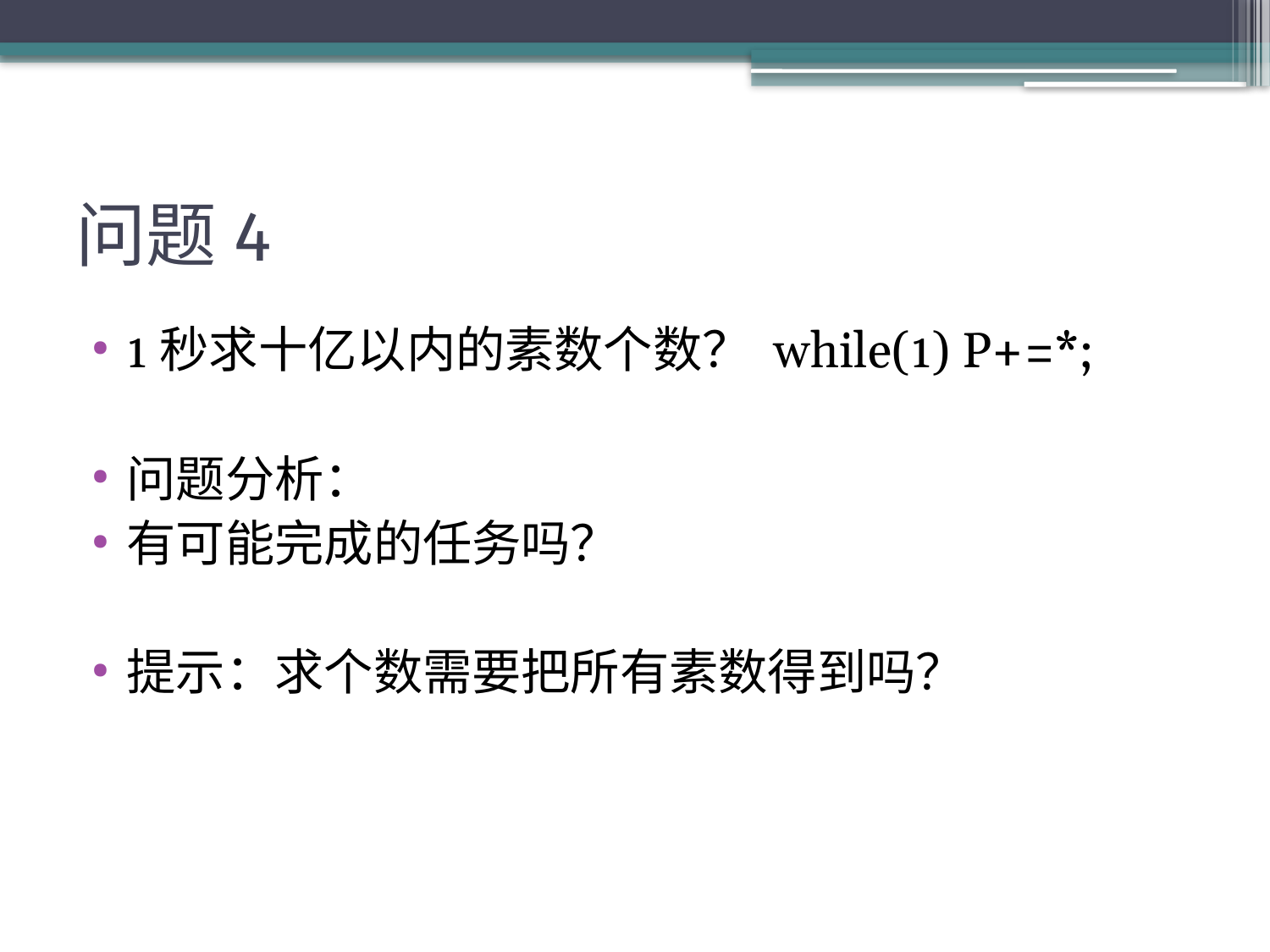

# 问题4
1秒求十亿以内的素数个数？ while(1) P+=*;

问题分析：
有可能完成的任务吗？

提示：求个数需要把所有素数得到吗？